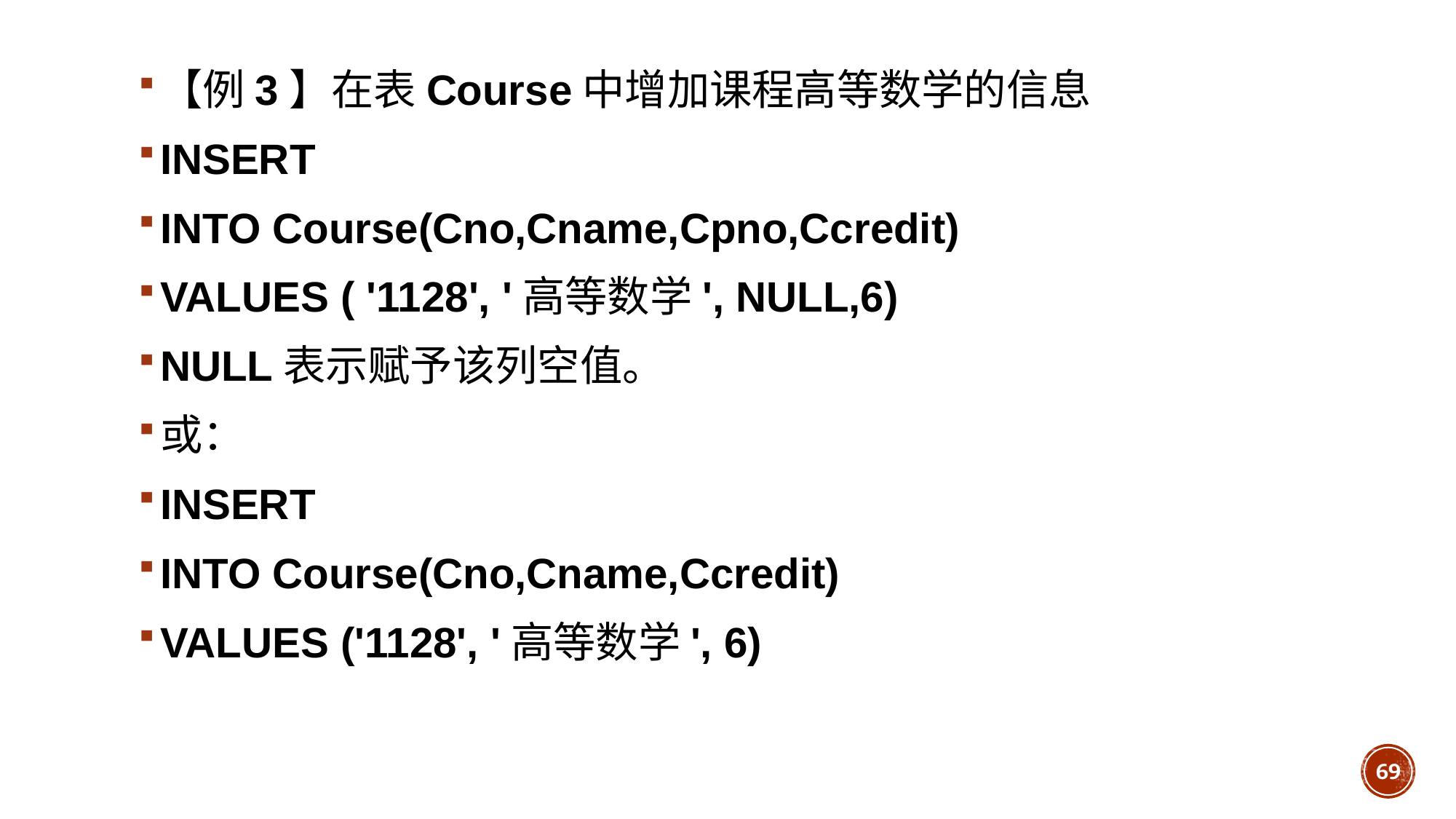

【例3】在表Course中增加课程高等数学的信息
INSERT
INTO Course(Cno,Cname,Cpno,Ccredit)
VALUES ( '1128', '高等数学', NULL,6)
NULL表示赋予该列空值。
或：
INSERT
INTO Course(Cno,Cname,Ccredit)
VALUES ('1128', '高等数学', 6)
69